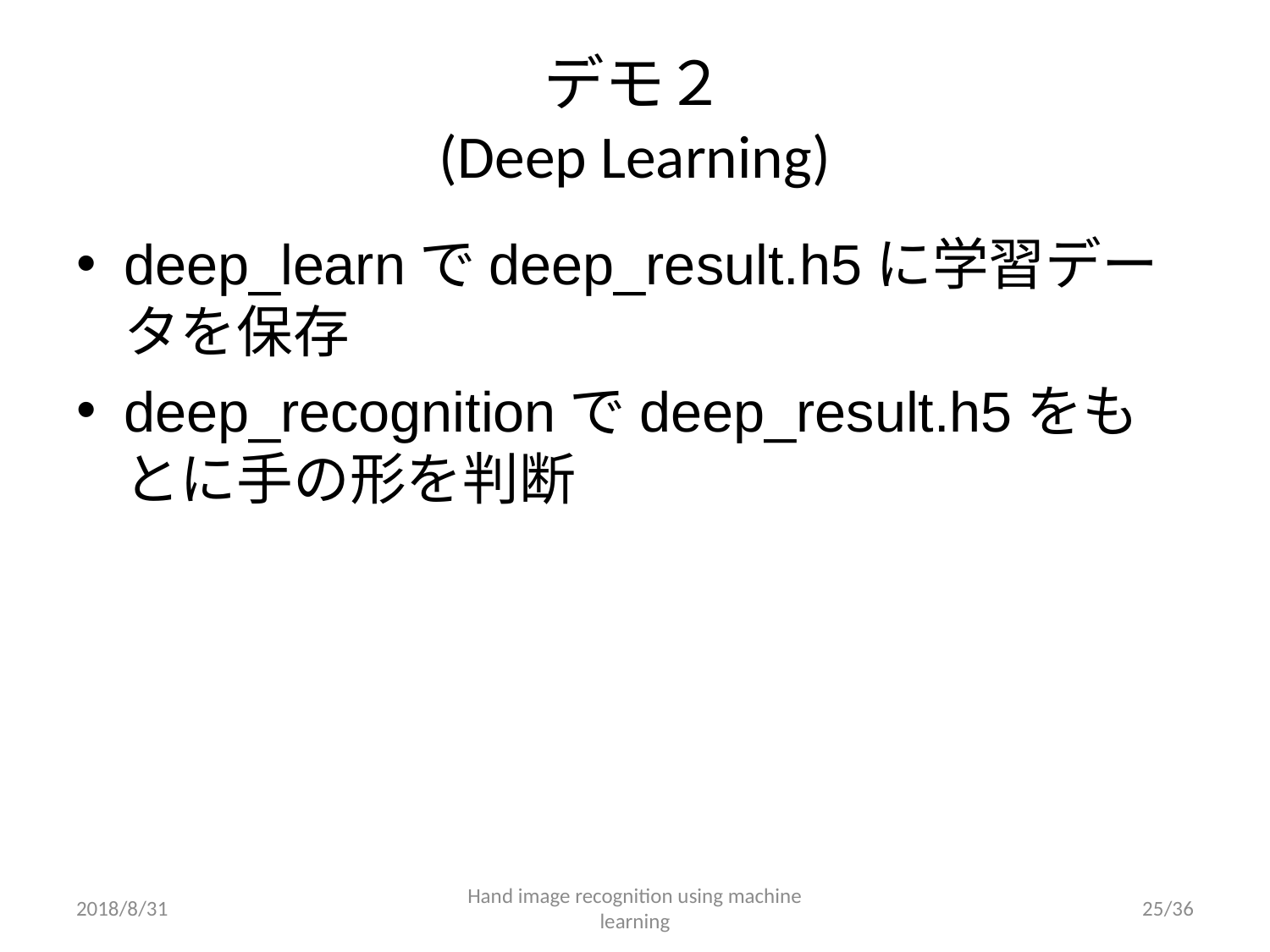

# デモ２ (Deep Learning)
deep_learnでdeep_result.h5に学習データを保存
deep_recognitionでdeep_result.h5をもとに手の形を判断

2018/8/31
Hand image recognition using machine learning
25/36